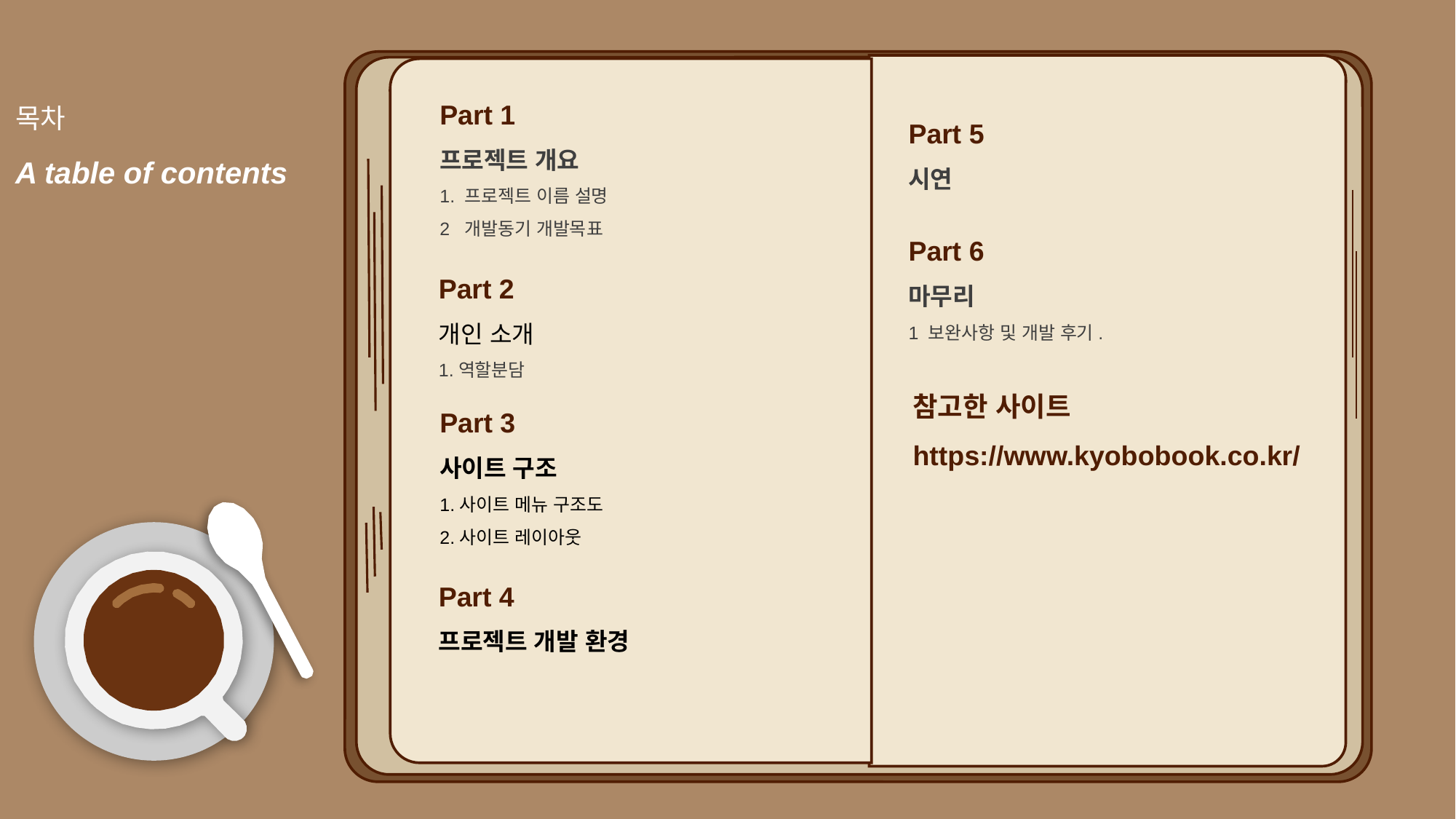

목차
A table of contents

Part 1
프로젝트 개요
1. 프로젝트 이름 설명
2  개발동기 개발목표

Part 5
시연
Part 6
마무리
1 보완사항 및 개발 후기.
Part 2
개인 소개
1.역할분담

참고한 사이트
https://www.kyobobook.co.kr/

Part 3
사이트 구조
1.사이트 메뉴 구조도
2.사이트 레이아웃

Part 4
프로젝트 개발 환경